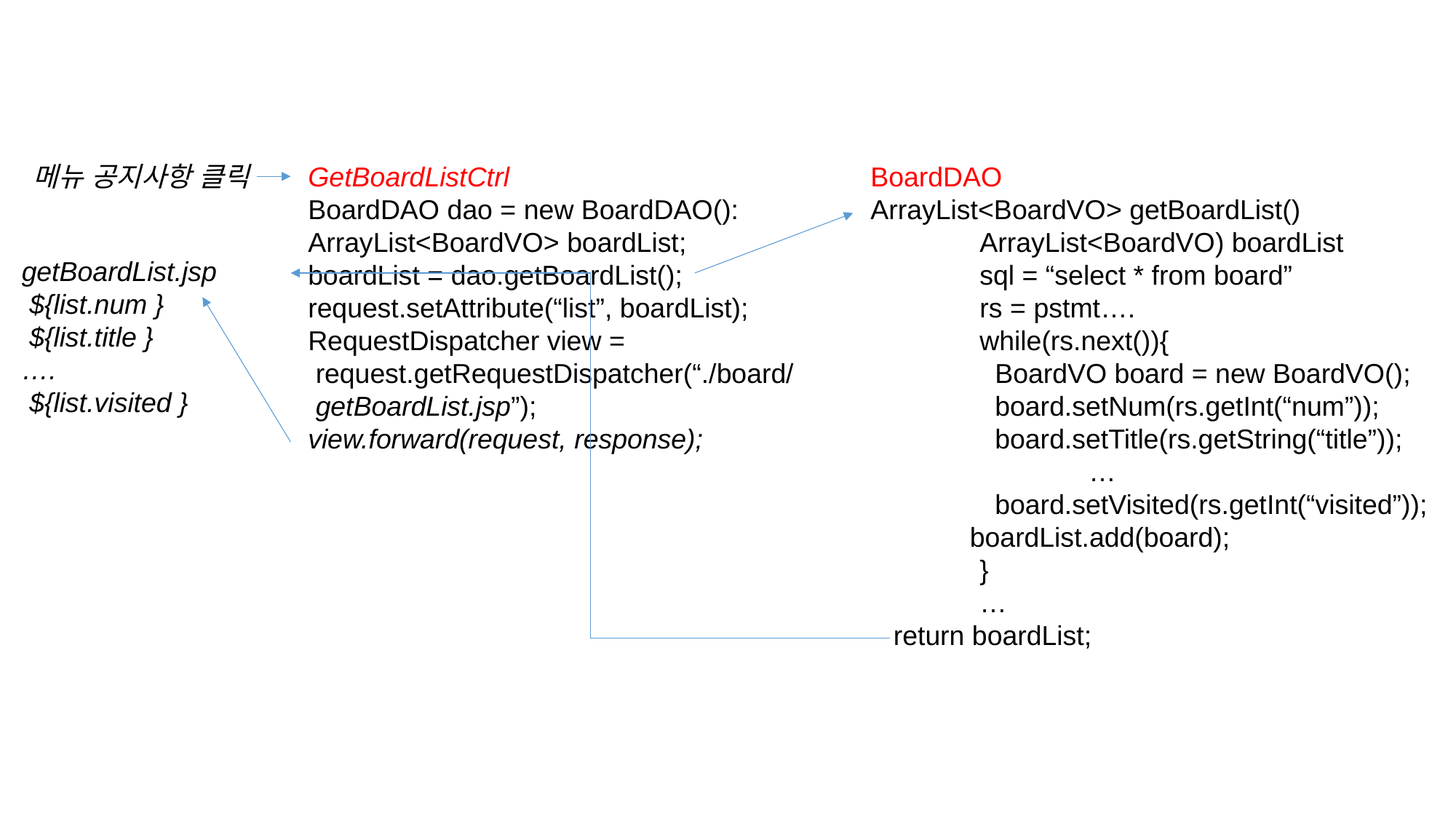

메뉴 공지사항 클릭
GetBoardListCtrl
BoardDAO dao = new BoardDAO():
ArrayList<BoardVO> boardList;
boardList = dao.getBoardList();
request.setAttribute(“list”, boardList);
RequestDispatcher view =
 request.getRequestDispatcher(“./board/
 getBoardList.jsp”);
view.forward(request, response);
BoardDAO
ArrayList<BoardVO> getBoardList()
	ArrayList<BoardVO) boardList
	sql = “select * from board”
	rs = pstmt….
	while(rs.next()){
	  BoardVO board = new BoardVO();
	  board.setNum(rs.getInt(“num”));
	  board.setTitle(rs.getString(“title”));
		…
	  board.setVisited(rs.getInt(“visited”));
             boardList.add(board);
	}
	…
   return boardList;
getBoardList.jsp
 ${list.num }
 ${list.title }
….
 ${list.visited }